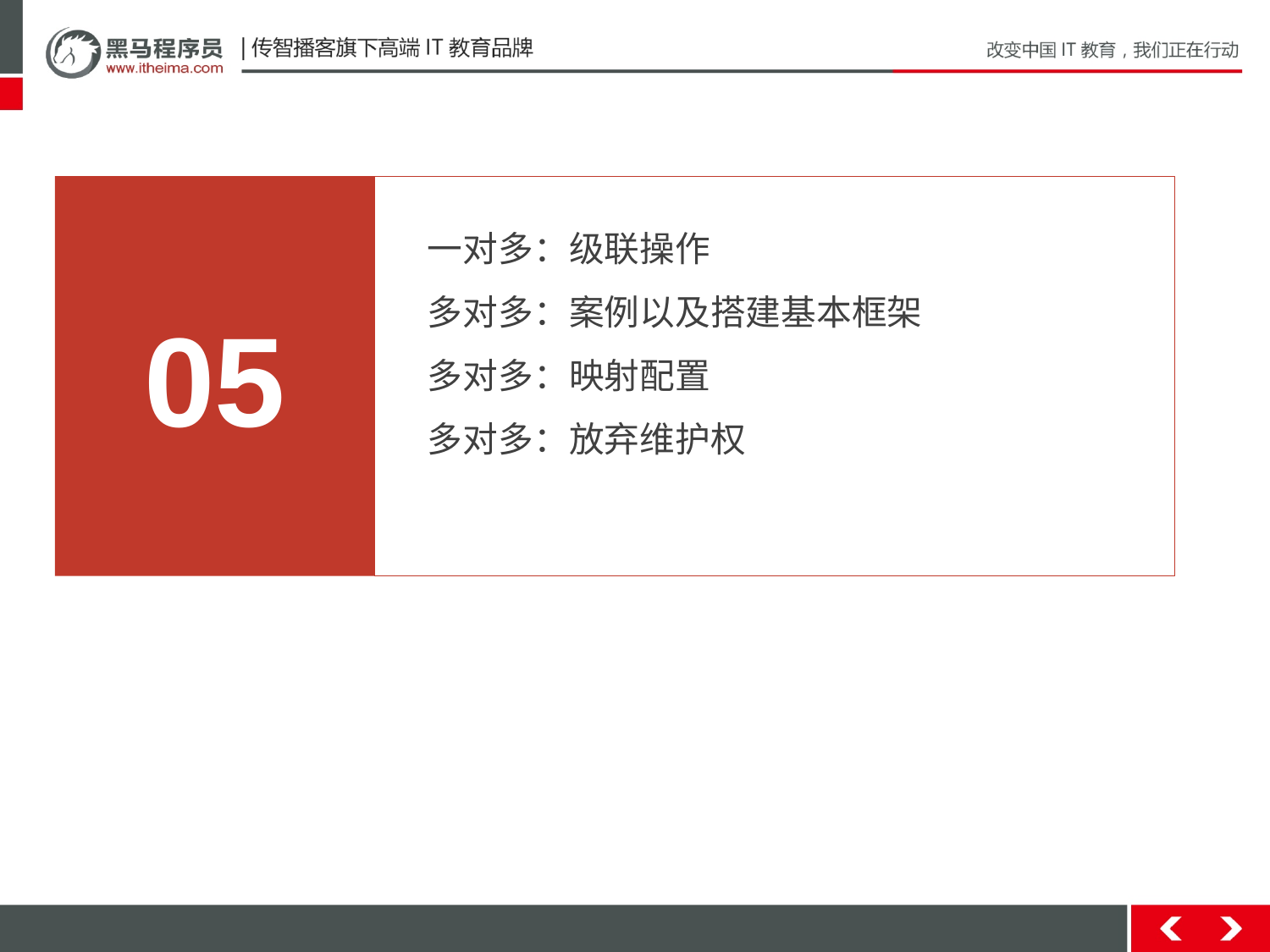

05

一对多：级联操作
多对多：案例以及搭建基本框架
多对多：映射配置
多对多：放弃维护权